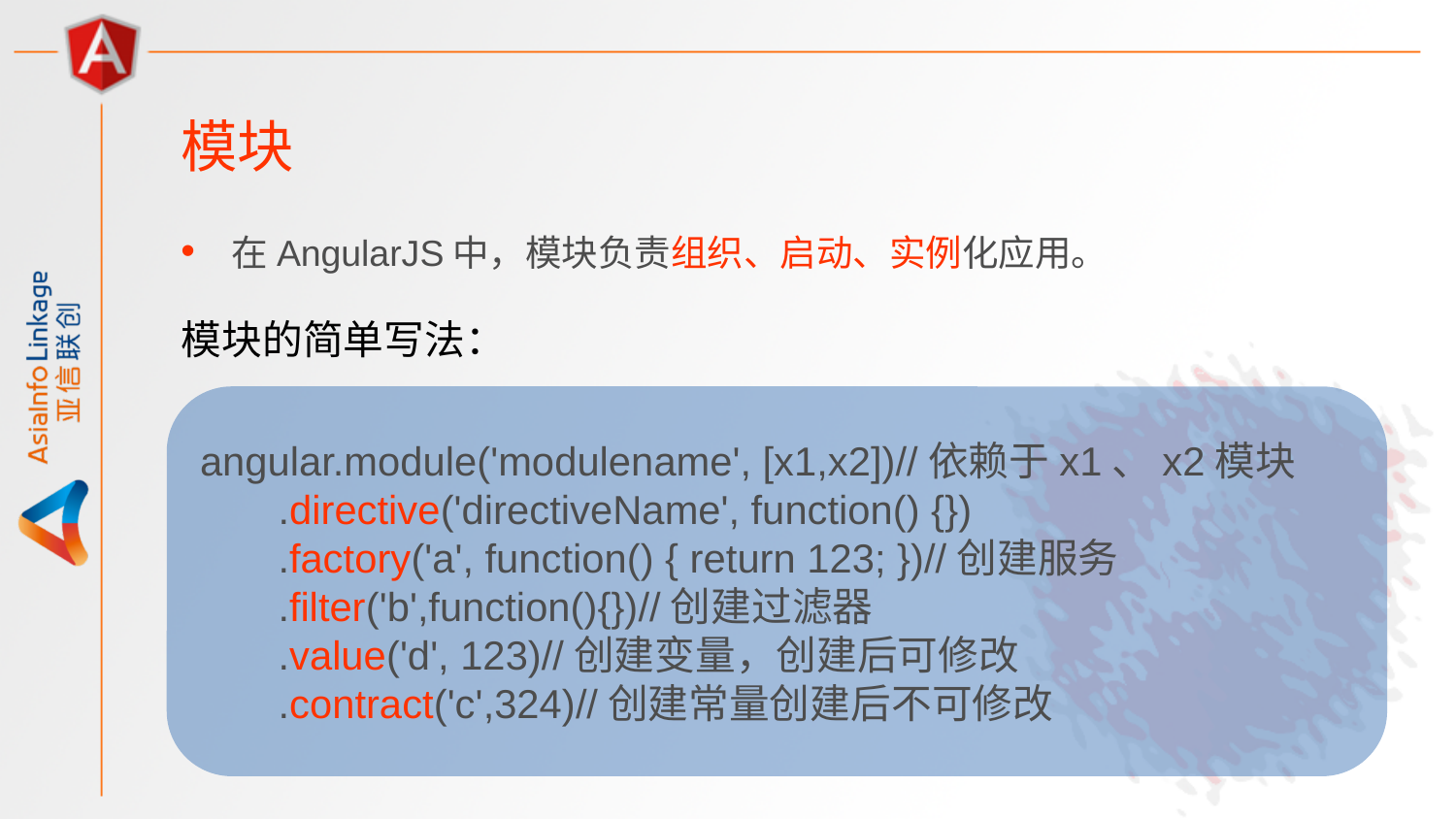

模块
   在AngularJS中，模块负责组织、启动、实例化应用。
模块的简单写法：
angular.module('modulename', [x1,x2])//依赖于x1、x2模块
       .directive('directiveName', function() {})
       .factory('a', function() { return 123; })//创建服务
       .filter('b',function(){})//创建过滤器
       .value('d', 123)//创建变量，创建后可修改
       .contract('c',324)//创建常量创建后不可修改